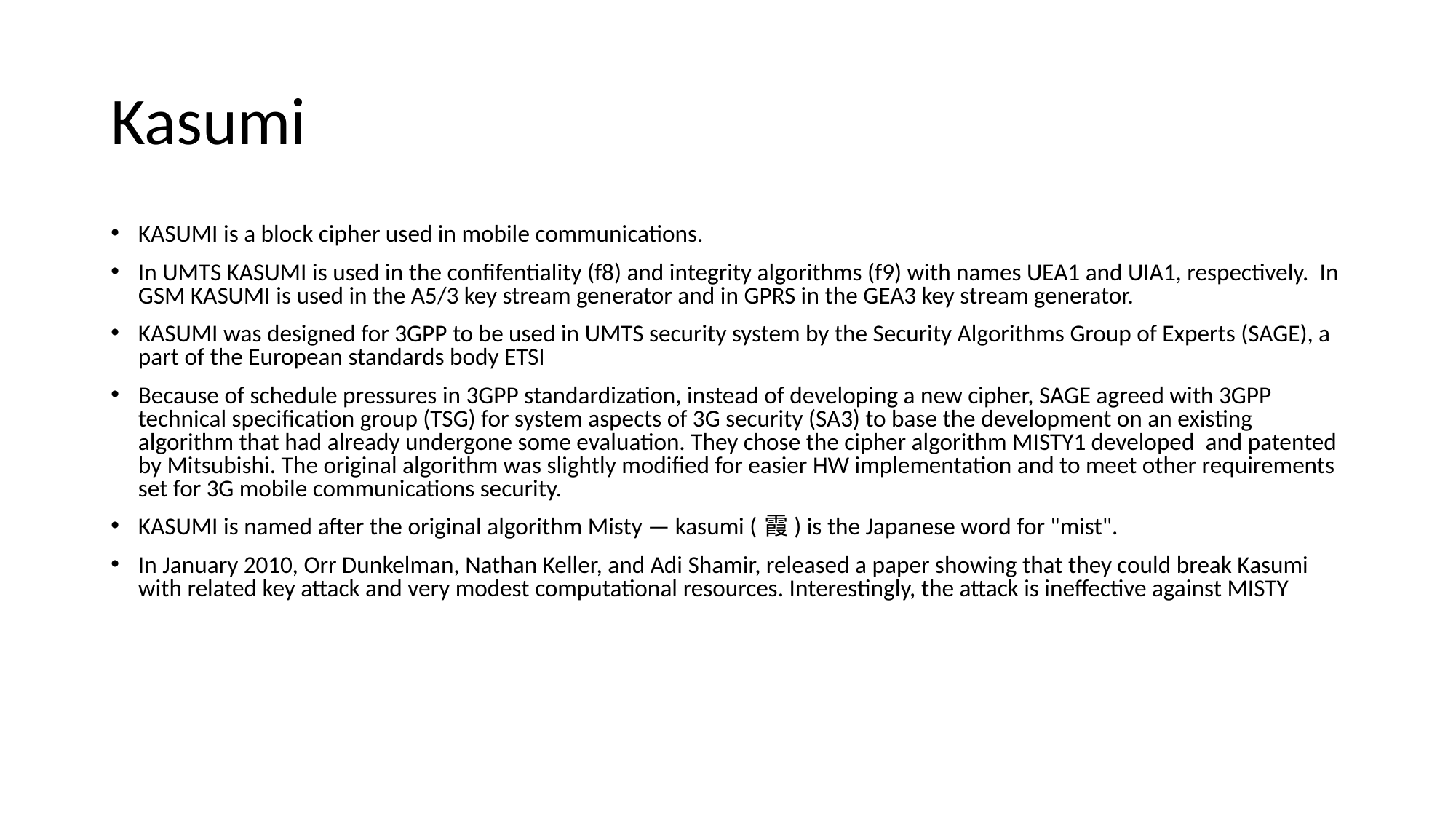

Kasumi
KASUMI is a block cipher used in mobile communications.
In UMTS KASUMI is used in the confifentiality (f8) and integrity algorithms (f9) with names UEA1 and UIA1, respectively.  In GSM KASUMI is used in the A5/3 key stream generator and in GPRS in the GEA3 key stream generator.
KASUMI was designed for 3GPP to be used in UMTS security system by the Security Algorithms Group of Experts (SAGE), a part of the European standards body ETSI
Because of schedule pressures in 3GPP standardization, instead of developing a new cipher, SAGE agreed with 3GPP technical specification group (TSG) for system aspects of 3G security (SA3) to base the development on an existing algorithm that had already undergone some evaluation. They chose the cipher algorithm MISTY1 developed  and patented by Mitsubishi. The original algorithm was slightly modified for easier HW implementation and to meet other requirements set for 3G mobile communications security.
KASUMI is named after the original algorithm Misty — kasumi (霞) is the Japanese word for "mist".
In January 2010, Orr Dunkelman, Nathan Keller, and Adi Shamir, released a paper showing that they could break Kasumi with related key attack and very modest computational resources. Interestingly, the attack is ineffective against MISTY